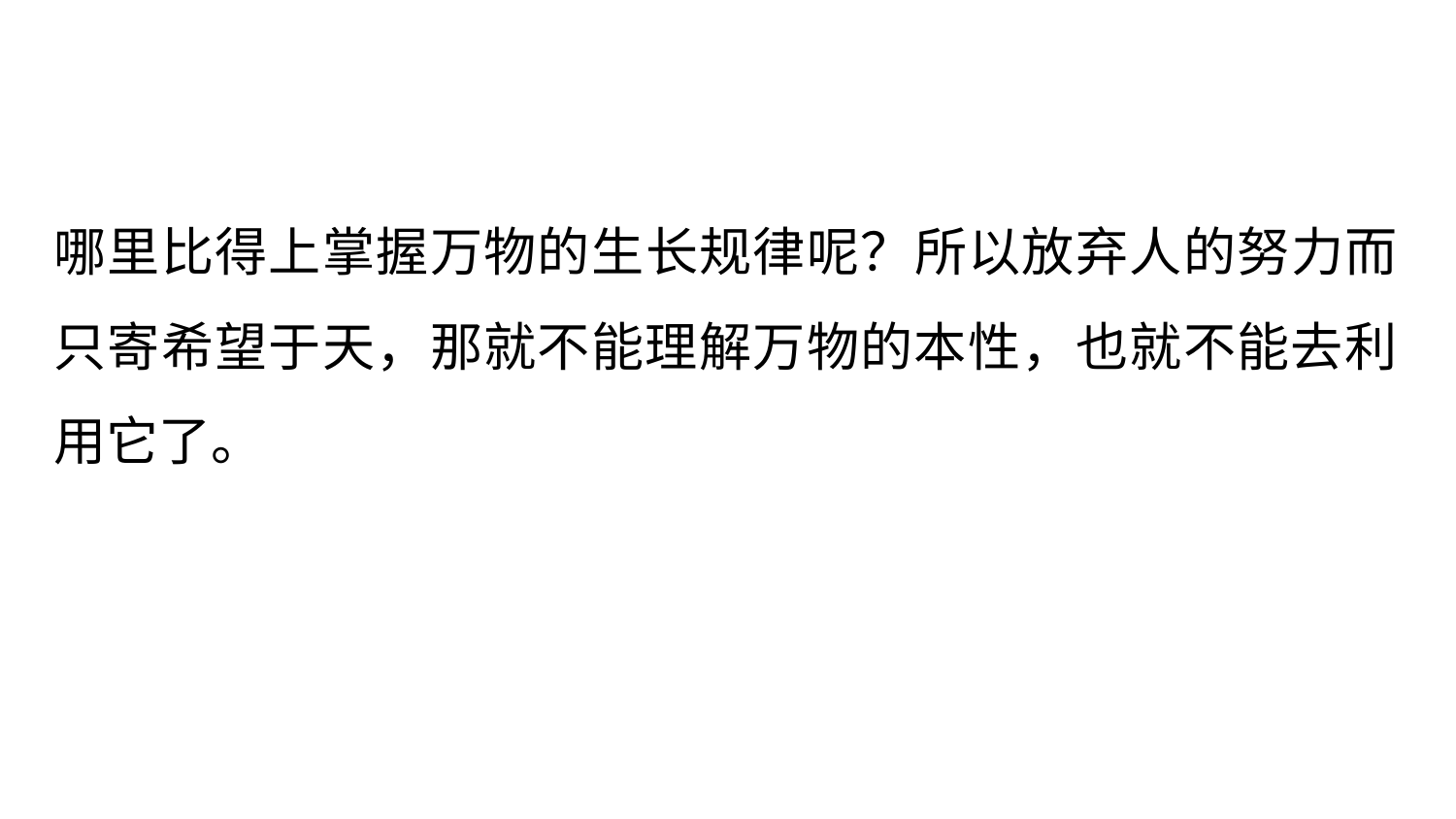

哪里比得上掌握万物的生长规律呢？所以放弃人的努力而只寄希望于天，那就不能理解万物的本性，也就不能去利用它了。